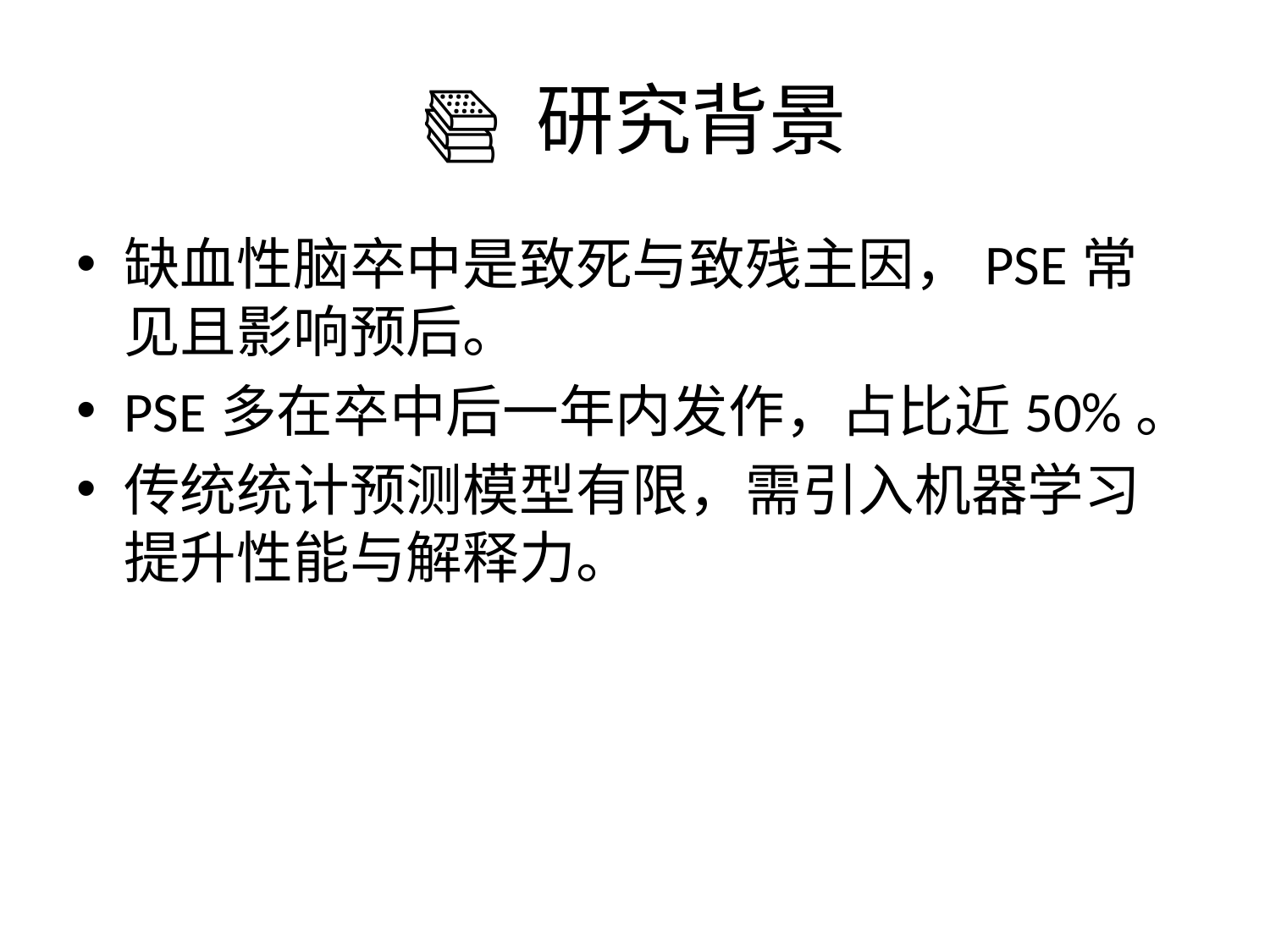

# 📚 研究背景
缺血性脑卒中是致死与致残主因，PSE常见且影响预后。
PSE多在卒中后一年内发作，占比近50%。
传统统计预测模型有限，需引入机器学习提升性能与解释力。